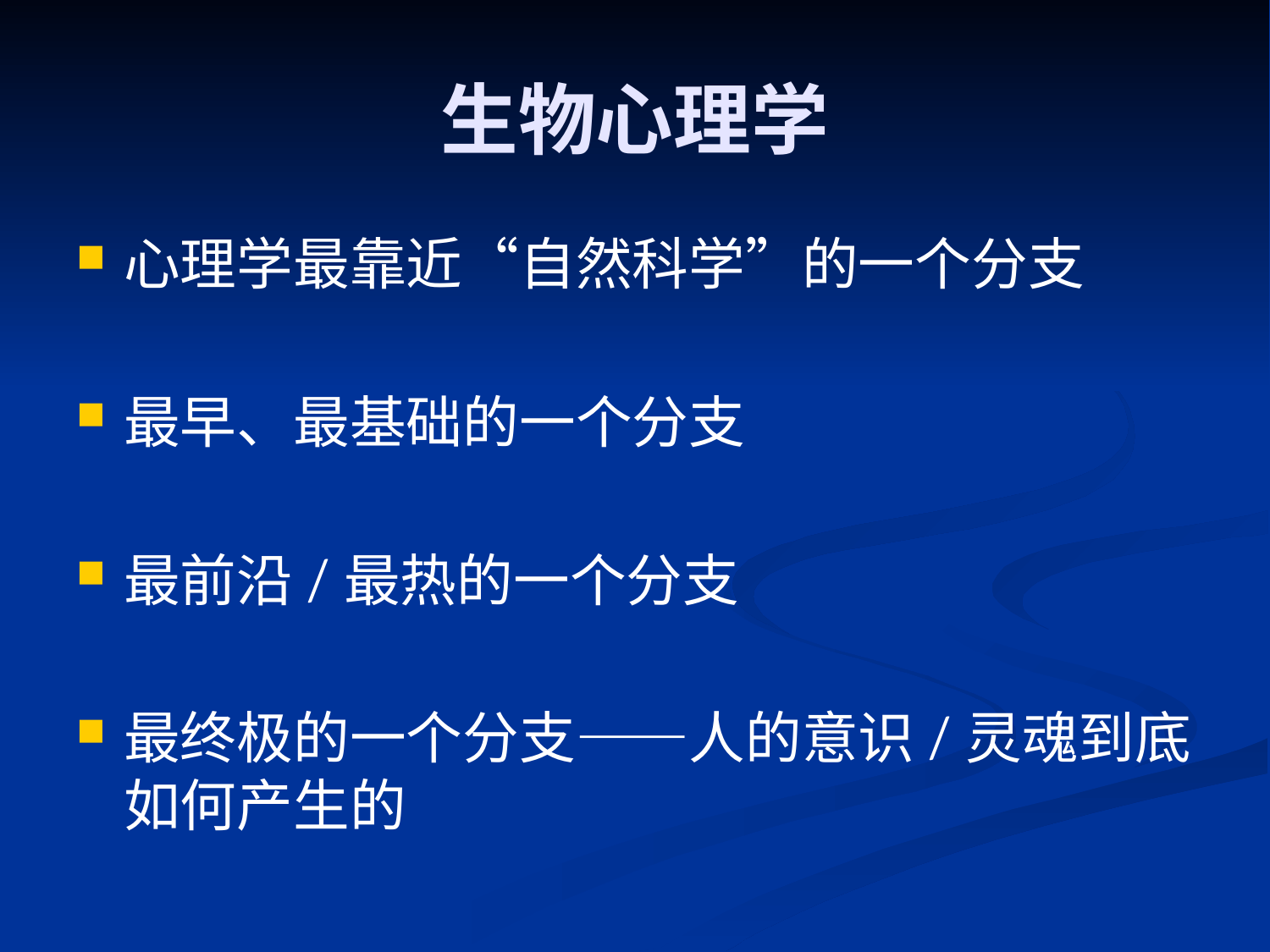

# 生物心理学
心理学最靠近“自然科学”的一个分支

最早、最基础的一个分支

最前沿/最热的一个分支

最终极的一个分支——人的意识/灵魂到底如何产生的